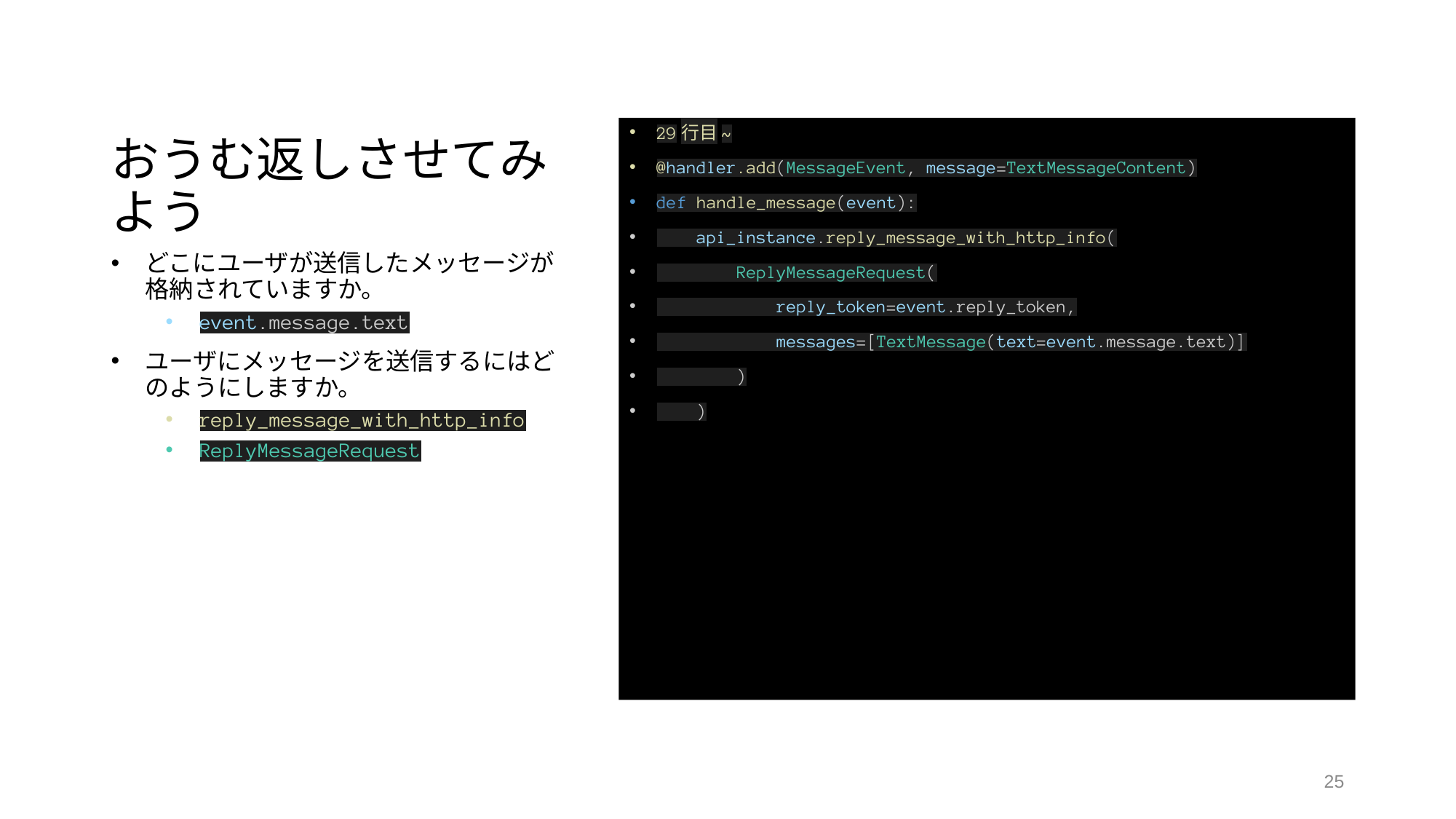

# おうむ返しさせてみよう
29行目~
@handler.add(MessageEvent, message=TextMessageContent)
def handle_message(event):
    api_instance.reply_message_with_http_info(
        ReplyMessageRequest(
            reply_token=event.reply_token,
            messages=[TextMessage(text=event.message.text)]
        )
    )

どこにユーザが送信したメッセージが格納されていますか。
event.message.text
ユーザにメッセージを送信するにはどのようにしますか。
reply_message_with_http_info
ReplyMessageRequest

25